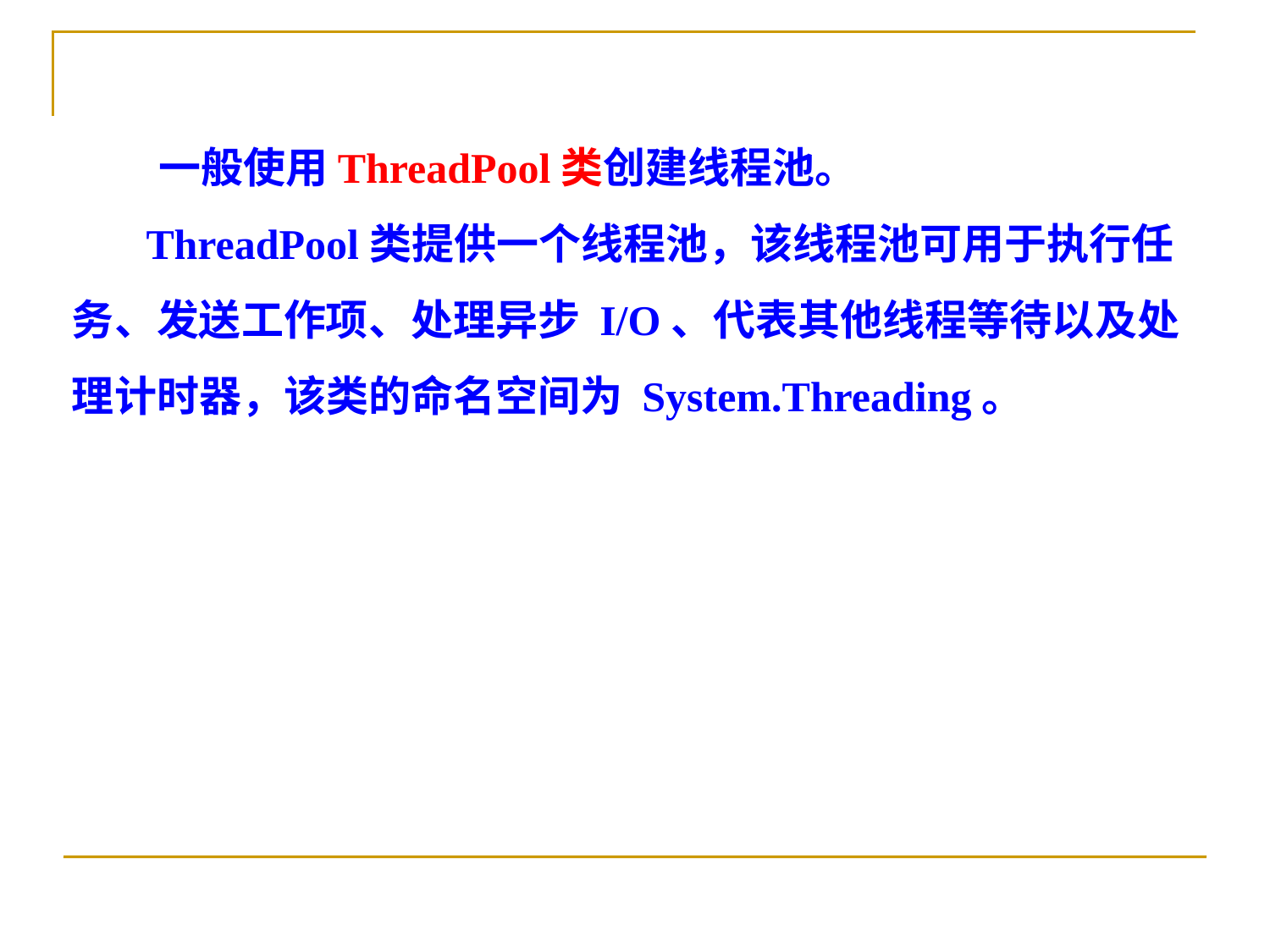

一般使用ThreadPool类创建线程池。
       ThreadPool类提供一个线程池，该线程池可用于执行任务、发送工作项、处理异步 I/O、代表其他线程等待以及处理计时器，该类的命名空间为 System.Threading。